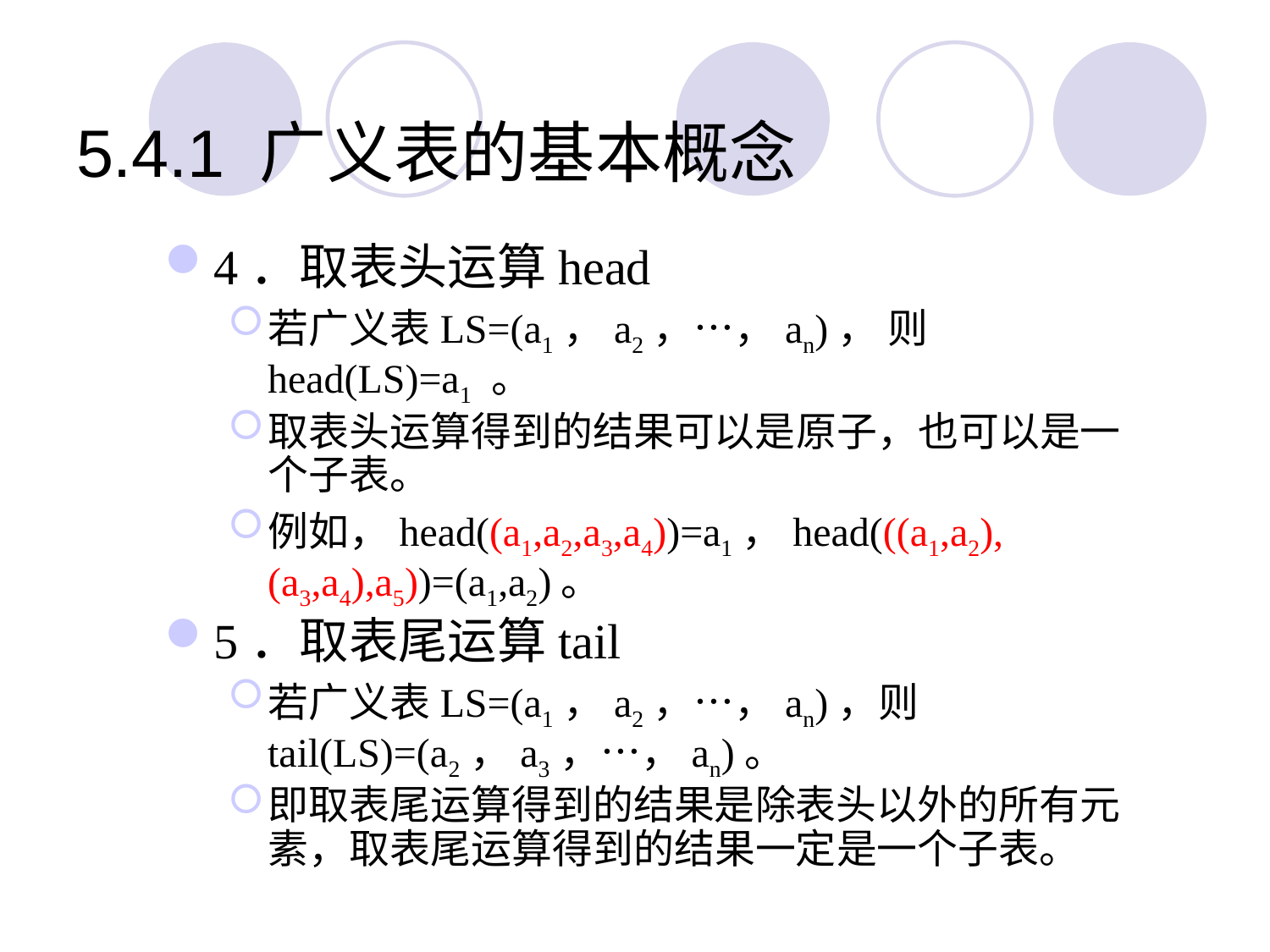

5.4.1 广义表的基本概念
88

4．取表头运算head
若广义表LS=(a1，a2，…，an)， 则head(LS)=a1 。
取表头运算得到的结果可以是原子，也可以是一个子表。
例如，head((a1,a2,a3,a4))=a1，head(((a1,a2),(a3,a4),a5))=(a1,a2)。
5．取表尾运算tail
若广义表LS=(a1，a2，…，an)，则tail(LS)=(a2，a3，…，an)。
即取表尾运算得到的结果是除表头以外的所有元素，取表尾运算得到的结果一定是一个子表。